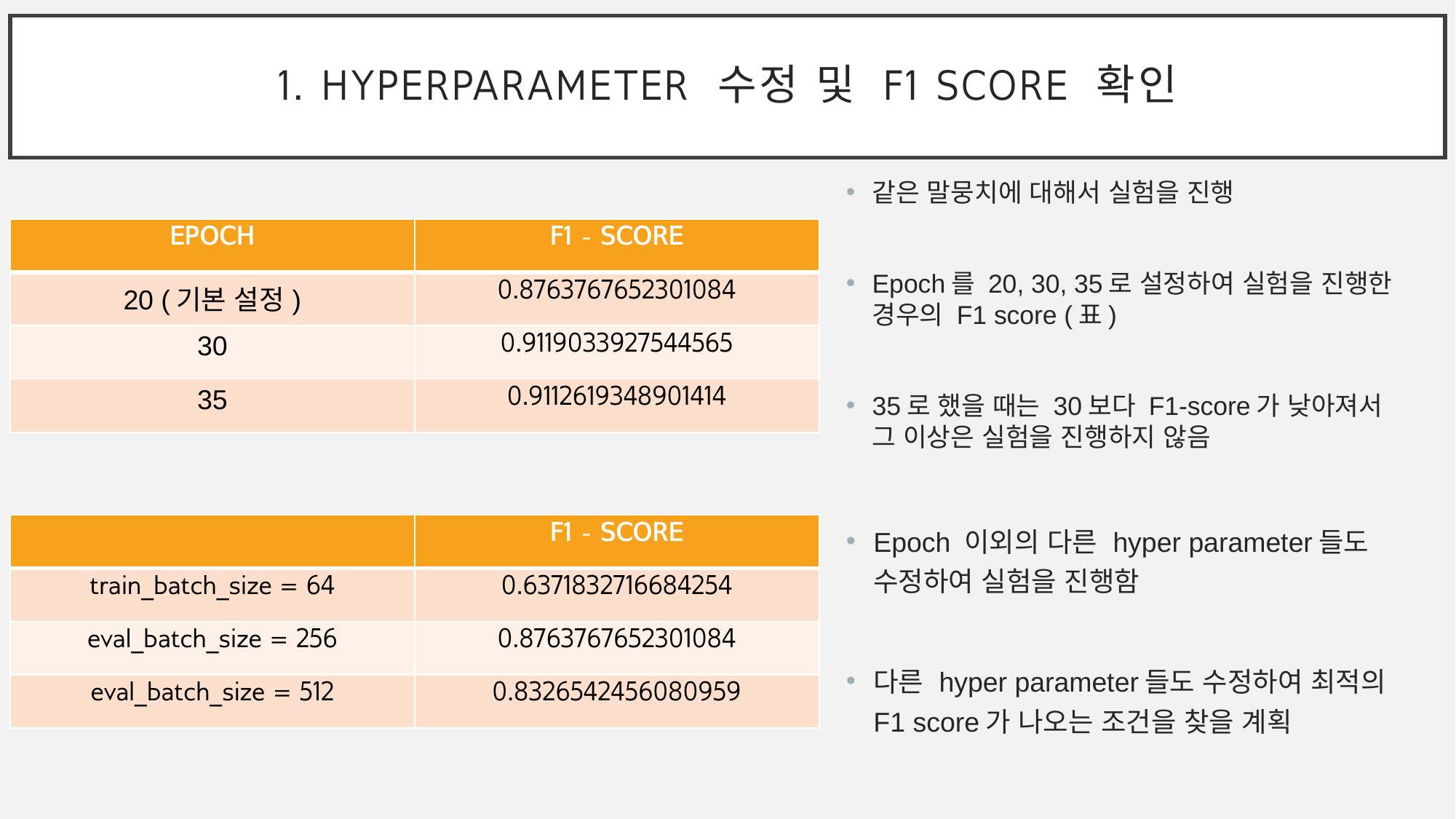

# 1. Hyperparameter 수정 및 F1 score 확인
같은 말뭉치에 대해서 실험을 진행

Epoch를 20, 30, 35로 설정하여 실험을 진행한 경우의 F1 score (표)

35로 했을 때는 30보다 F1-score가 낮아져서 그 이상은 실험을 진행하지 않음

| EPOCH | F1 - SCORE |
| --- | --- |
| 20 (기본 설정) | 0.8763767652301084 |
| 30 | 0.9119033927544565 |
| 35 | 0.9112619348901414 |
|  | F1 - SCORE |
| --- | --- |
| train\_batch\_size = 64 | 0.6371832716684254 |
| eval\_batch\_size = 256 | 0.8763767652301084 |
| eval\_batch\_size = 512 | 0.8326542456080959 |
Epoch 이외의 다른 hyper parameter들도 수정하여 실험을 진행함

다른 hyper parameter들도 수정하여 최적의 F1 score가 나오는 조건을 찾을 계획